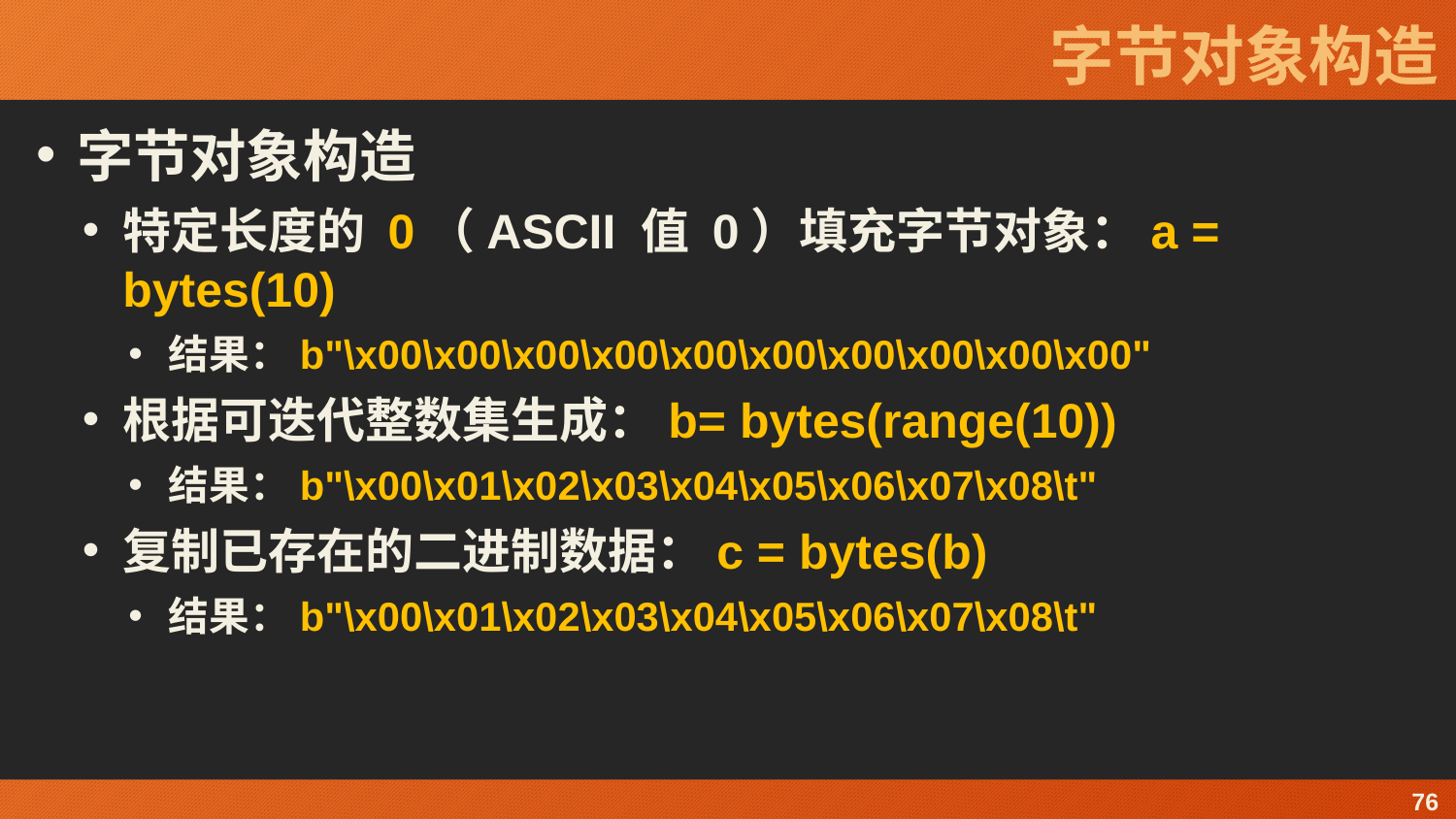

# 字节对象构造
字节对象构造
特定长度的 0（ASCII 值 0）填充字节对象：a = bytes(10)
结果：b"\x00\x00\x00\x00\x00\x00\x00\x00\x00\x00"
根据可迭代整数集生成：b= bytes(range(10))
结果：b"\x00\x01\x02\x03\x04\x05\x06\x07\x08\t"
复制已存在的二进制数据：c = bytes(b)
结果：b"\x00\x01\x02\x03\x04\x05\x06\x07\x08\t"
76